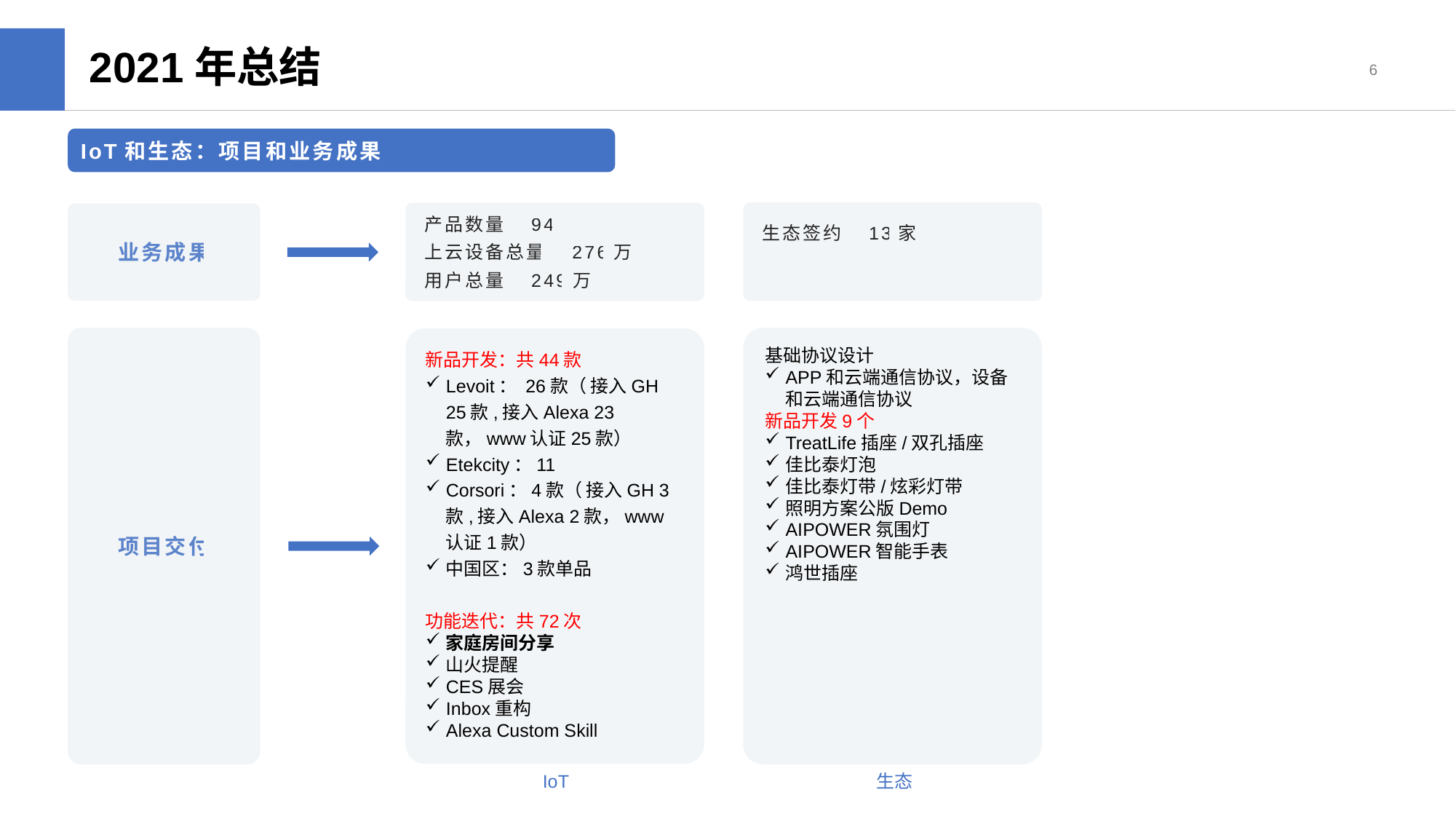

2021年总结
6
IoT和生态：项目和业务成果
生态签约：13家
产品数量：94
上云设备总量：276万
用户总量：249万
业务成果

项目交付

基础协议设计
APP和云端通信协议，设备和云端通信协议
新品开发9个
TreatLife插座/双孔插座
佳比泰灯泡
佳比泰灯带/炫彩灯带
照明方案公版Demo
AIPOWER氛围灯
AIPOWER智能手表
鸿世插座
新品开发：共44款
Levoit： 26款（ 接入GH 25款,接入Alexa 23款，www认证25款）
Etekcity：11
Corsori：4款（ 接入GH 3款,接入Alexa 2款，www认证1款）
中国区：3款单品

功能迭代：共72次
家庭房间分享
山火提醒
CES展会
Inbox重构
Alexa Custom Skill

IoT
生态